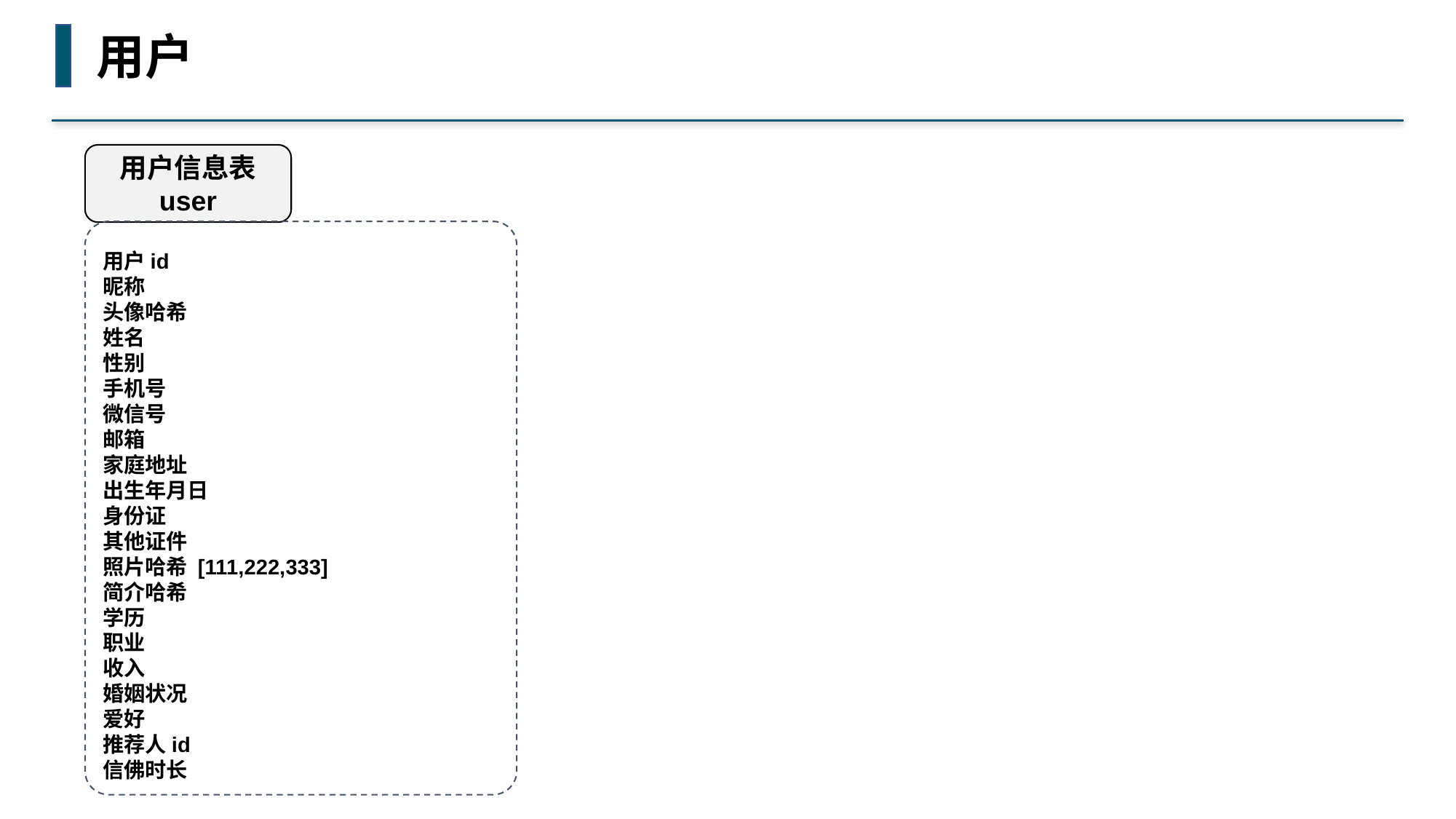

用户

用户信息表
user
用户id
昵称
头像哈希
姓名
性别
手机号
微信号
邮箱
家庭地址
出生年月日
身份证
其他证件
照片哈希 [111,222,333]
简介哈希
学历
职业
收入
婚姻状况
爱好
推荐人id
信佛时长